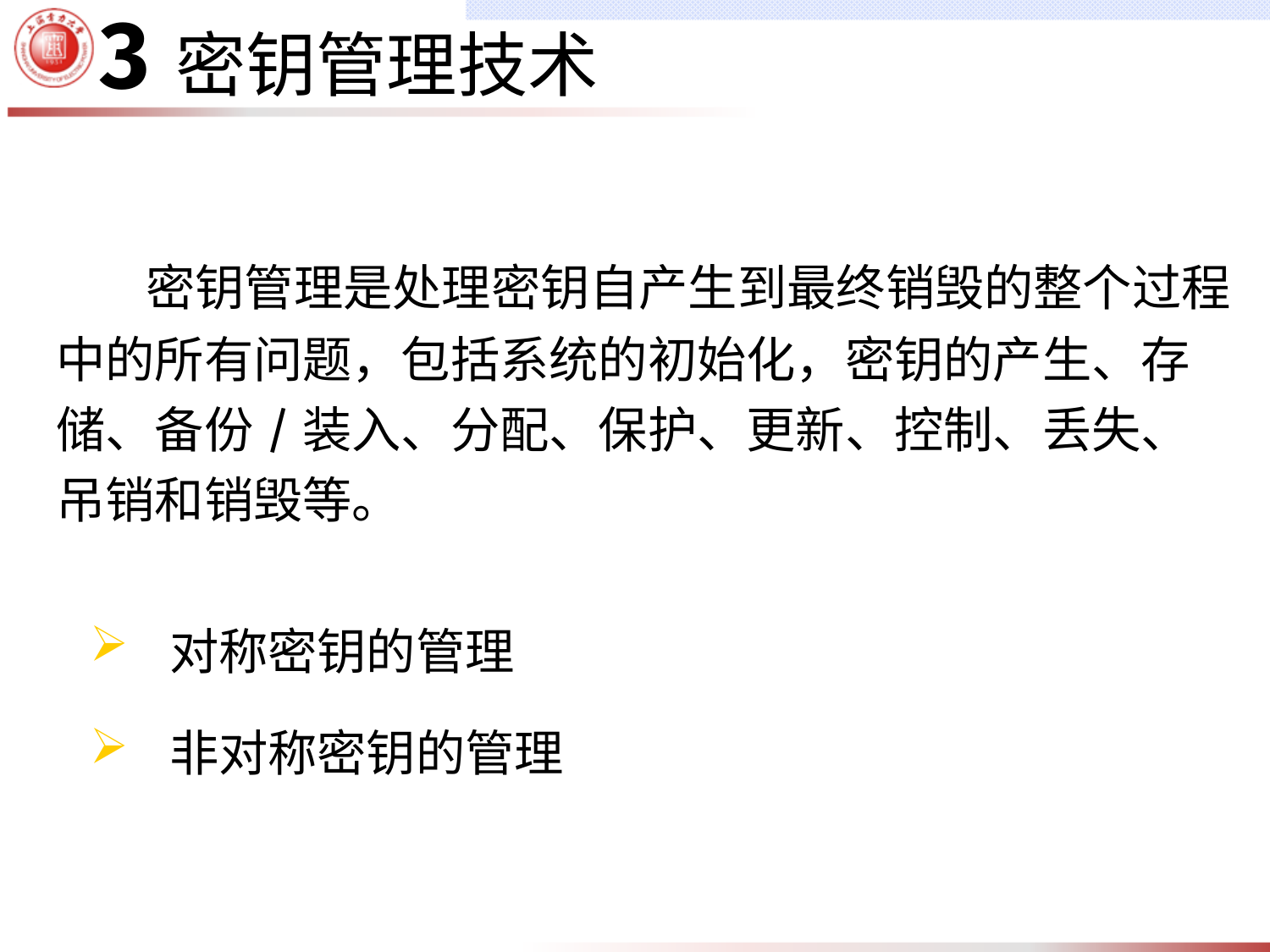

3
密钥管理技术
 密钥管理是处理密钥自产生到最终销毁的整个过程中的所有问题，包括系统的初始化，密钥的产生、存储、备份/装入、分配、保护、更新、控制、丢失、吊销和销毁等。
对称密钥的管理
非对称密钥的管理